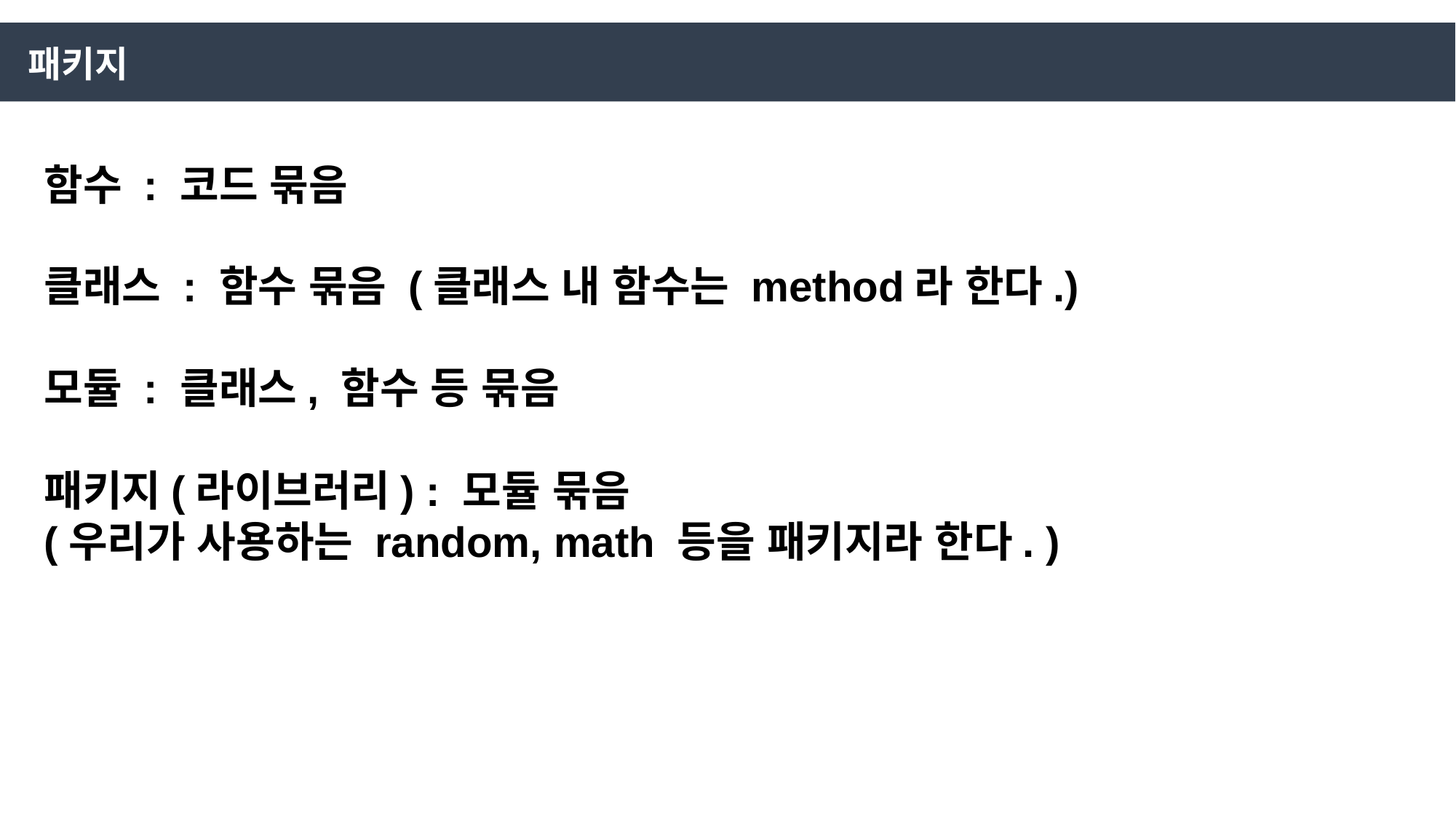

패키지
함수 : 코드 묶음

클래스 : 함수 묶음 (클래스 내 함수는 method라 한다.)

모듈 : 클래스, 함수 등 묶음

패키지(라이브러리) : 모듈 묶음
(우리가 사용하는 random, math 등을 패키지라 한다. )